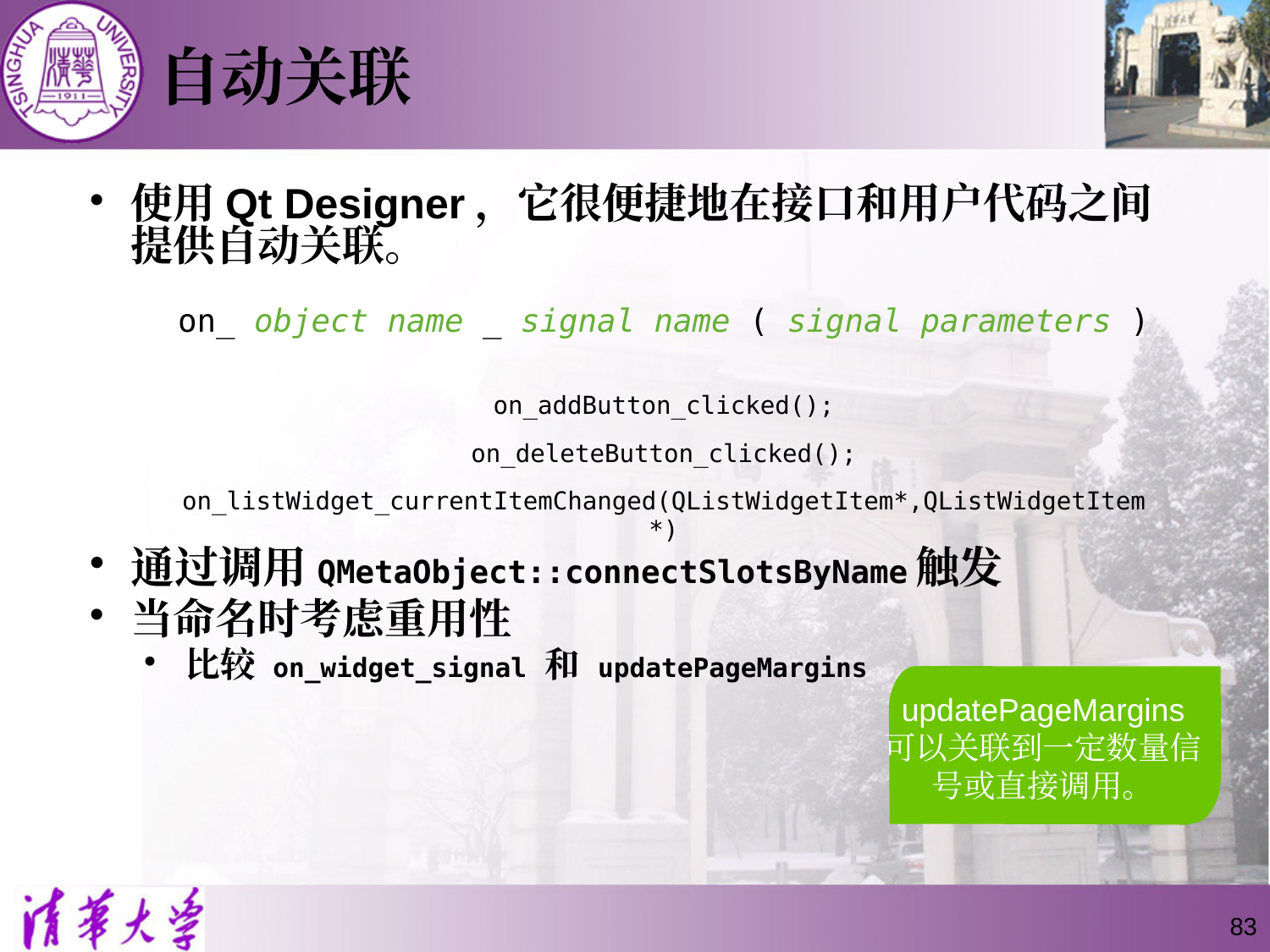

# 自动关联
使用Qt Designer，它很便捷地在接口和用户代码之间提供自动关联。

通过调用QMetaObject::connectSlotsByName触发
当命名时考虑重用性
比较 on_widget_signal 和 updatePageMargins
on_ object name _ signal name ( signal parameters )

on_addButton_clicked();

on_deleteButton_clicked();

on_listWidget_currentItemChanged(QListWidgetItem*,QListWidgetItem*)
updatePageMargins
可以关联到一定数量信号或直接调用。

83